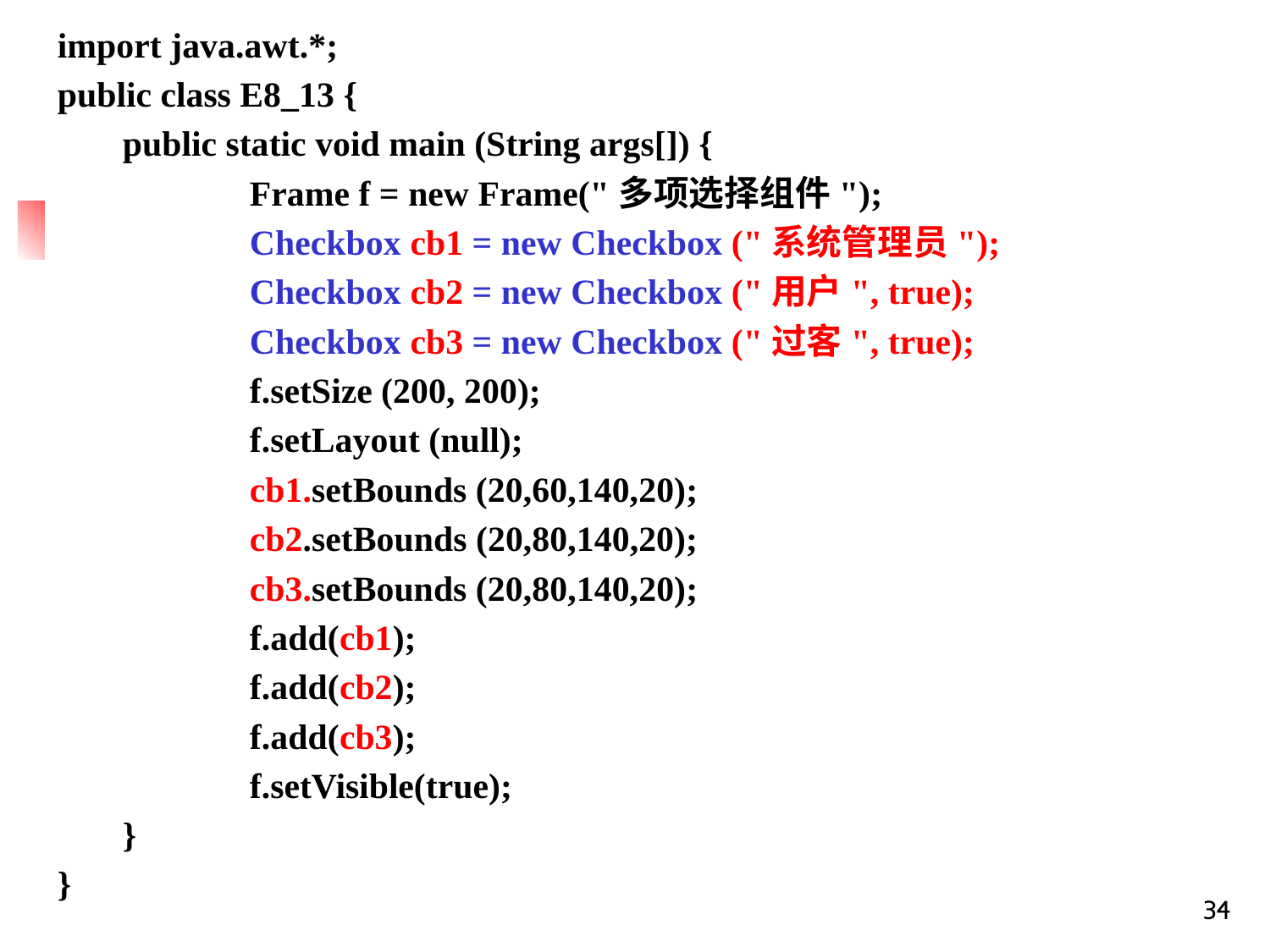

import java.awt.*;
public class E8_13 {
	public static void main (String args[]) {
		Frame f = new Frame("多项选择组件");
		Checkbox cb1 = new Checkbox ("系统管理员");
		Checkbox cb2 = new Checkbox ("用户", true);
		Checkbox cb3 = new Checkbox ("过客", true);
		f.setSize (200, 200);
		f.setLayout (null);
		cb1.setBounds (20,60,140,20);
		cb2.setBounds (20,80,140,20);
		cb3.setBounds (20,80,140,20);
		f.add(cb1);
		f.add(cb2);
		f.add(cb3);
		f.setVisible(true);
	}
}
34